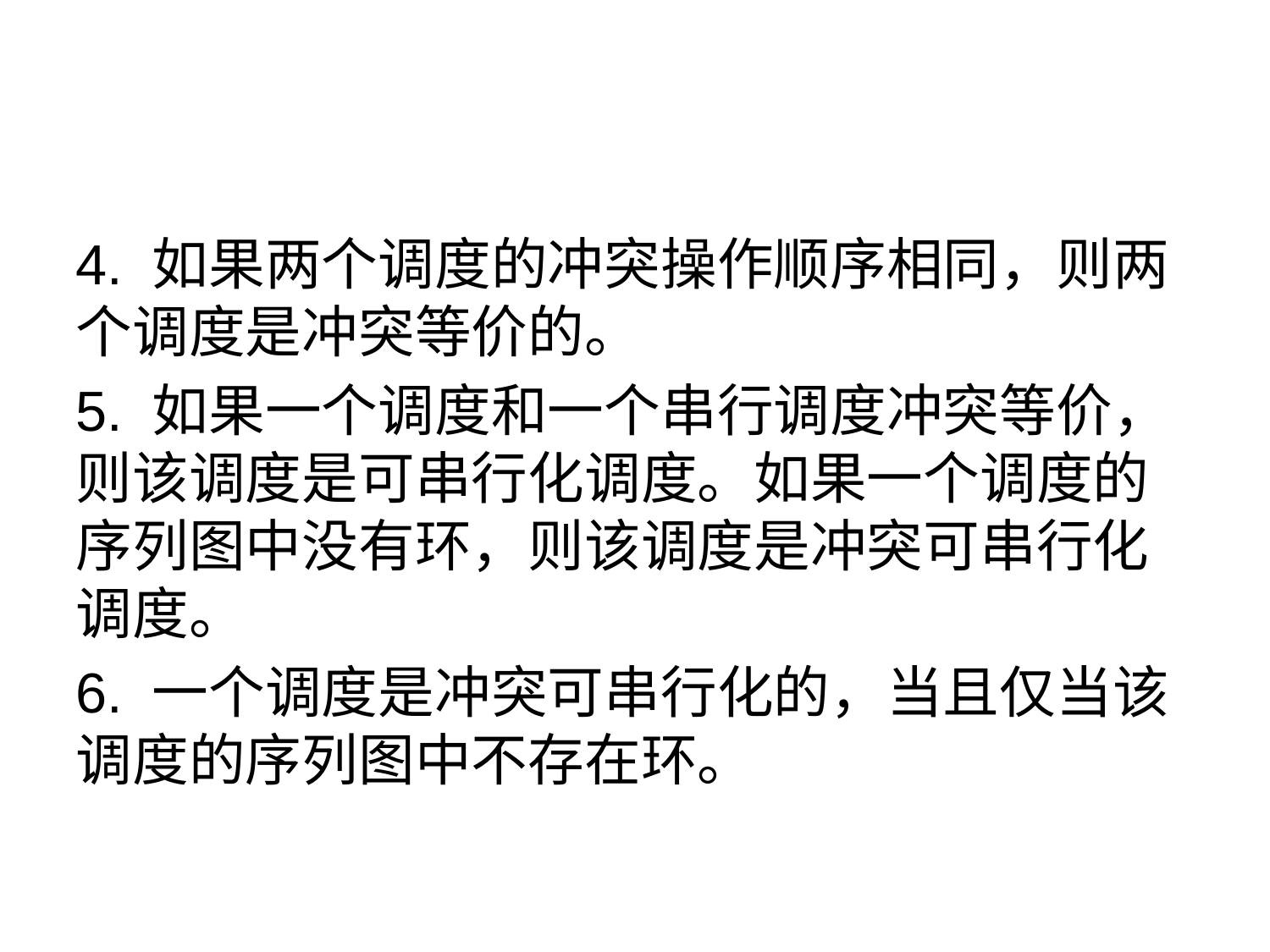

#
4. 如果两个调度的冲突操作顺序相同，则两个调度是冲突等价的。
5. 如果一个调度和一个串行调度冲突等价，则该调度是可串行化调度。如果一个调度的序列图中没有环，则该调度是冲突可串行化调度。
6. 一个调度是冲突可串行化的，当且仅当该调度的序列图中不存在环。